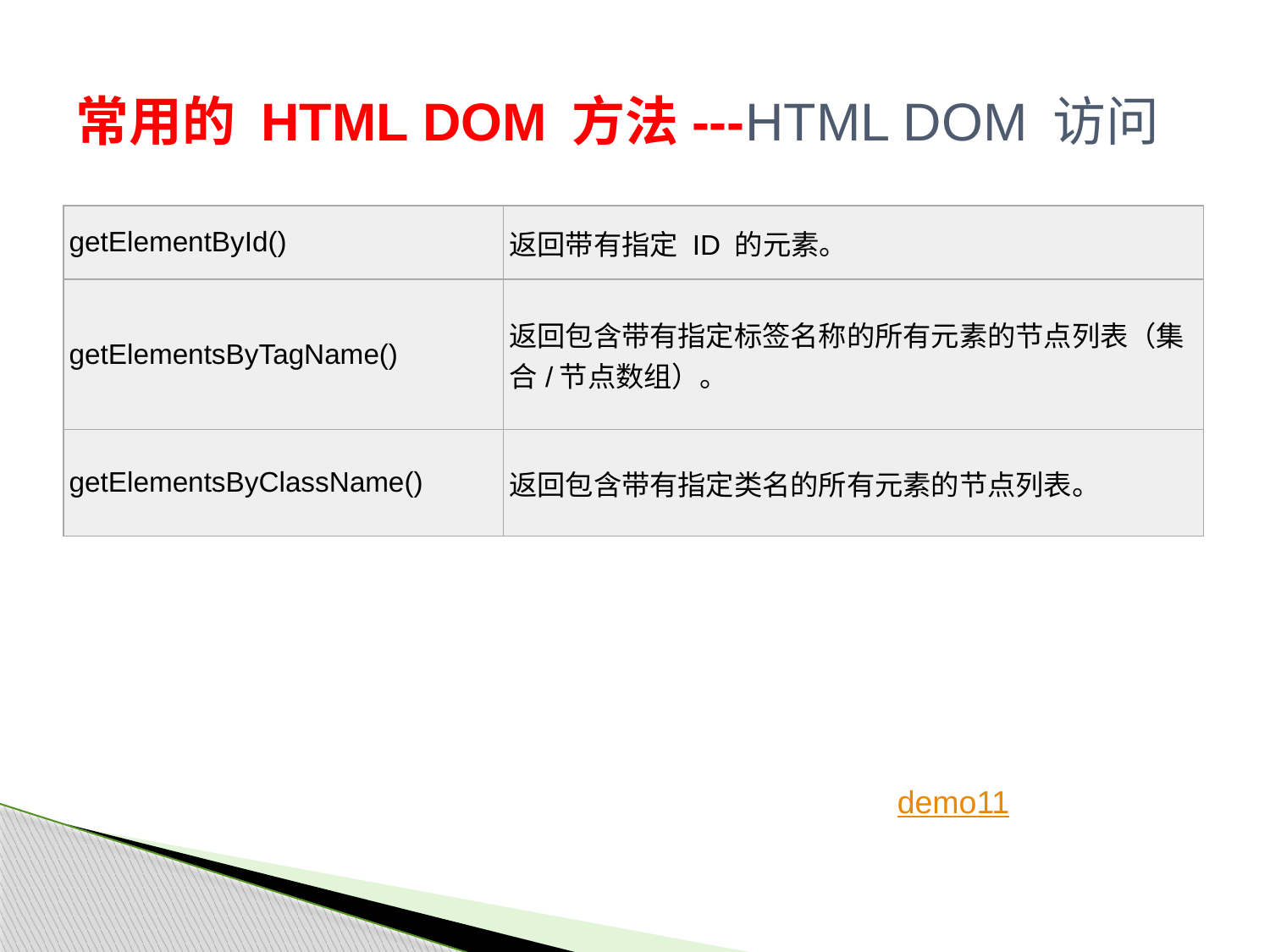

# 常用的 HTML DOM 方法---HTML DOM 访问
| getElementById() | 返回带有指定 ID 的元素。 |
| --- | --- |
| getElementsByTagName() | 返回包含带有指定标签名称的所有元素的节点列表（集合/节点数组）。 |
| getElementsByClassName() | 返回包含带有指定类名的所有元素的节点列表。 |
demo11